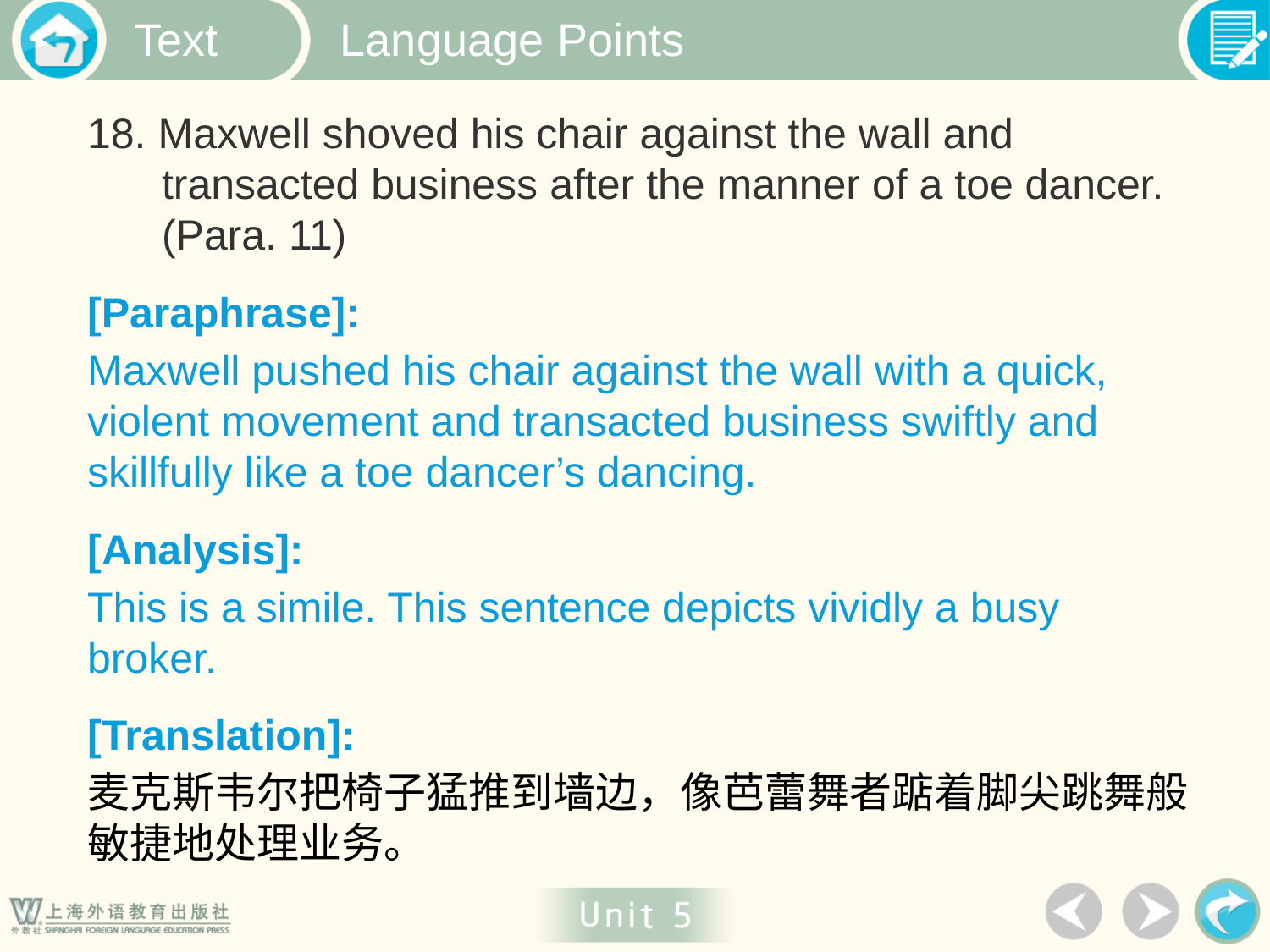

Language Points

18. Maxwell shoved his chair against the wall and transacted business after the manner of a toe dancer. (Para. 11)
[Paraphrase]:
Maxwell pushed his chair against the wall with a quick, violent movement and transacted business swiftly and skillfully like a toe dancer’s dancing.
[Analysis]:
This is a simile. This sentence depicts vividly a busy broker.
[Translation]:
麦克斯韦尔把椅子猛推到墙边，像芭蕾舞者踮着脚尖跳舞般敏捷地处理业务。